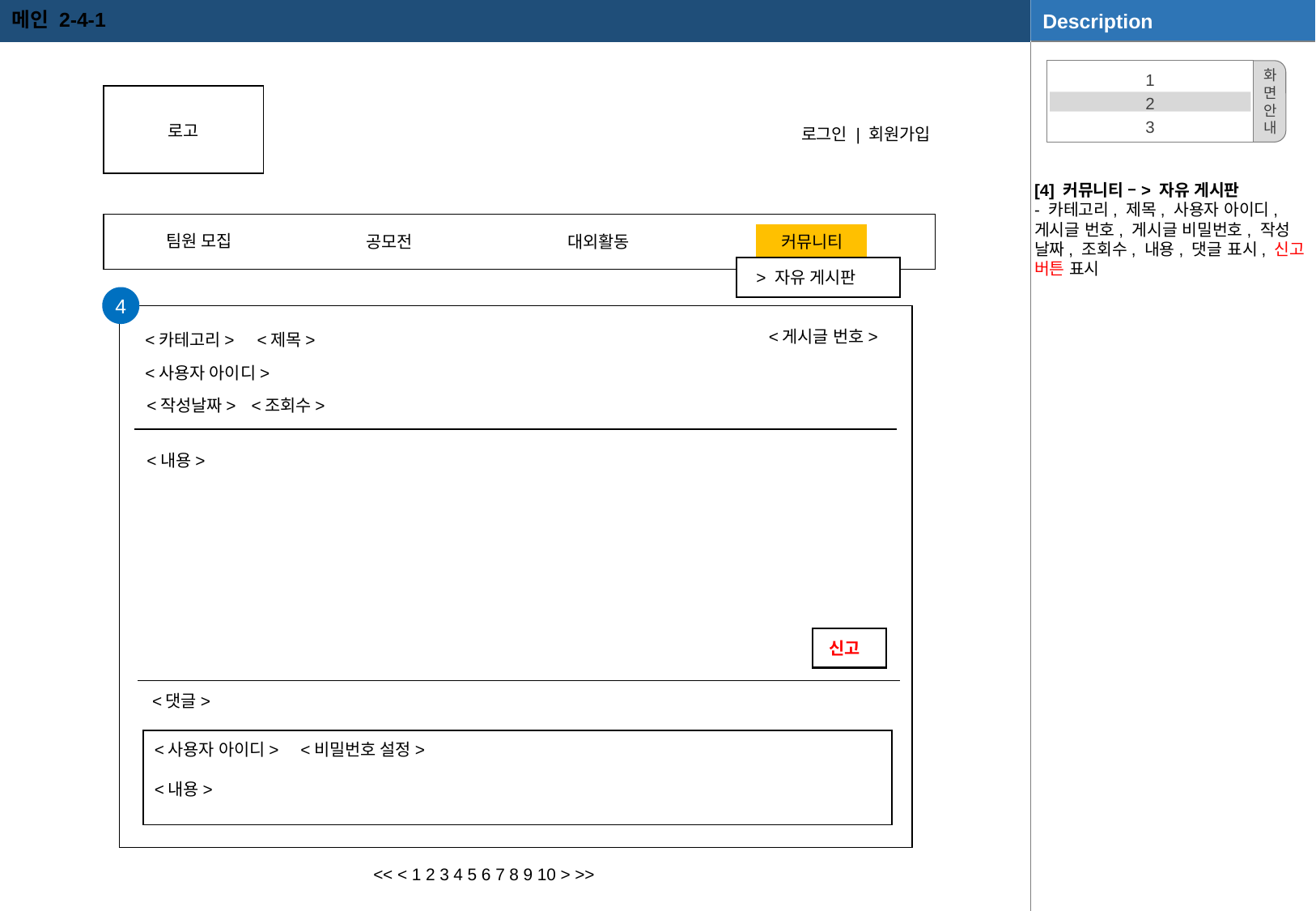

메인 2-4-1

[4] 커뮤니티 –> 자유 게시판
- 카테고리, 제목, 사용자 아이디, 게시글 번호, 게시글 비밀번호, 작성 날짜, 조회수, 내용, 댓글 표시, 신고 버튼 표시

1
2
3
화
면
안
내

로고
로그인 | 회원가입

팀원 모집
대외활동

커뮤니티
공모전

> 자유 게시판
4

<게시글 번호>
<카테고리>
<제목>
<사용자 아이디>
<작성날짜>
<조회수>
<내용>

신고
<댓글>

<사용자 아이디>
<비밀번호 설정>
<내용>
<< < 1 2 3 4 5 6 7 8 9 10 > >>